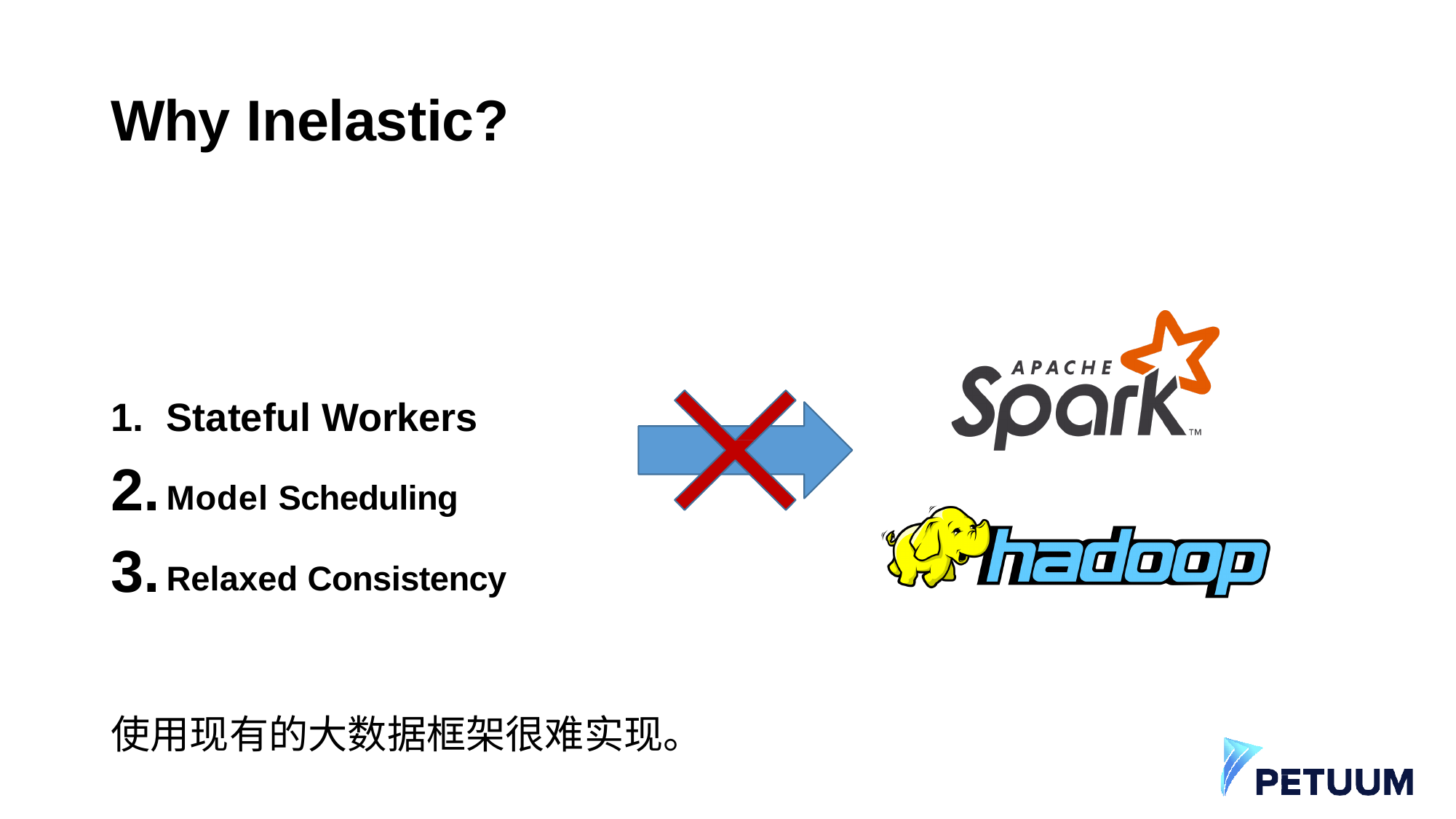

# Why Inelastic?

Stateful Workers
Model Scheduling
Relaxed Consistency

使用现有的大数据框架很难实现。